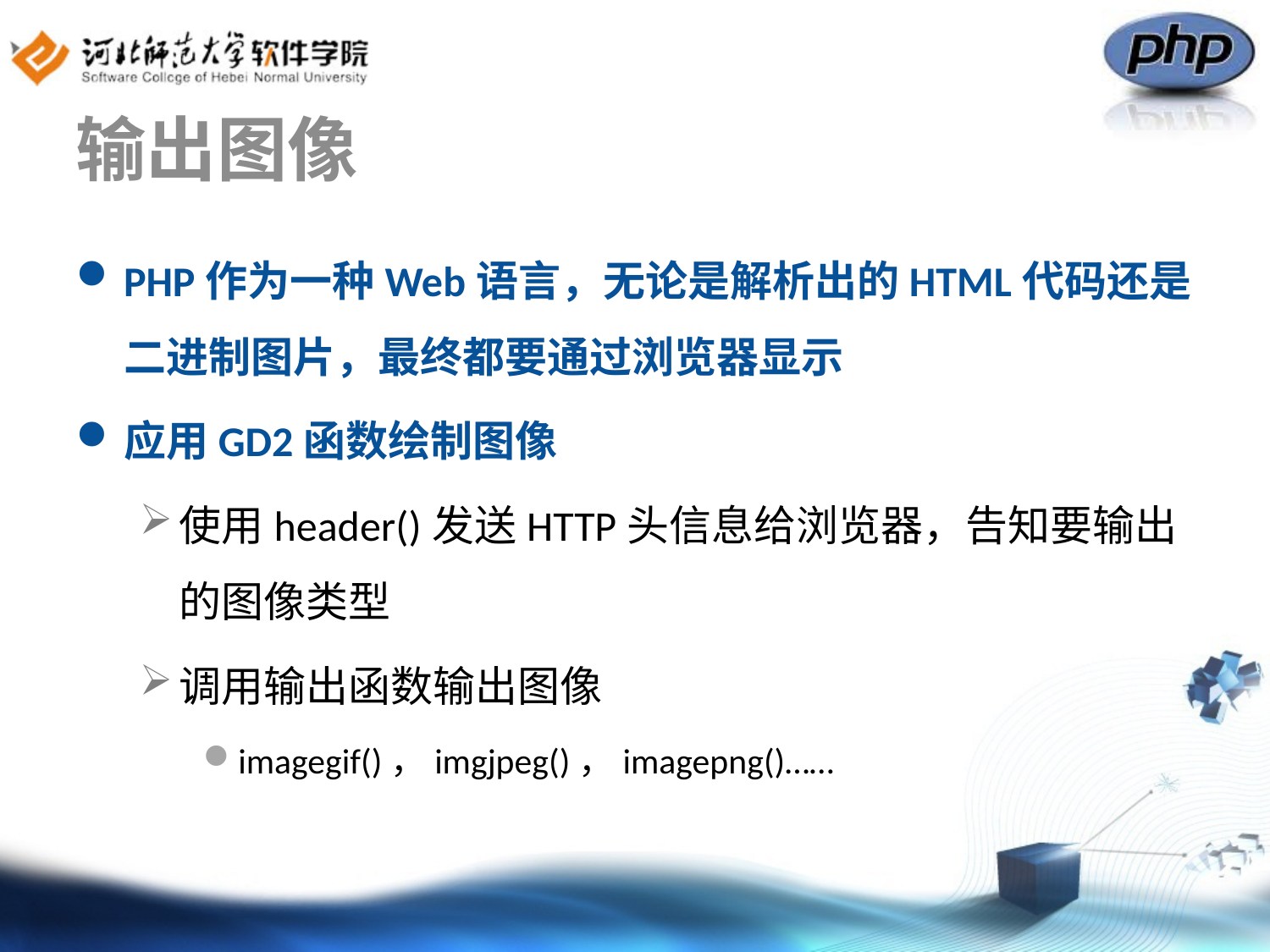

# 输出图像
PHP作为一种Web语言，无论是解析出的HTML代码还是二进制图片，最终都要通过浏览器显示
应用GD2函数绘制图像
使用header()发送HTTP头信息给浏览器，告知要输出的图像类型
调用输出函数输出图像
imagegif()，imgjpeg()，imagepng()……